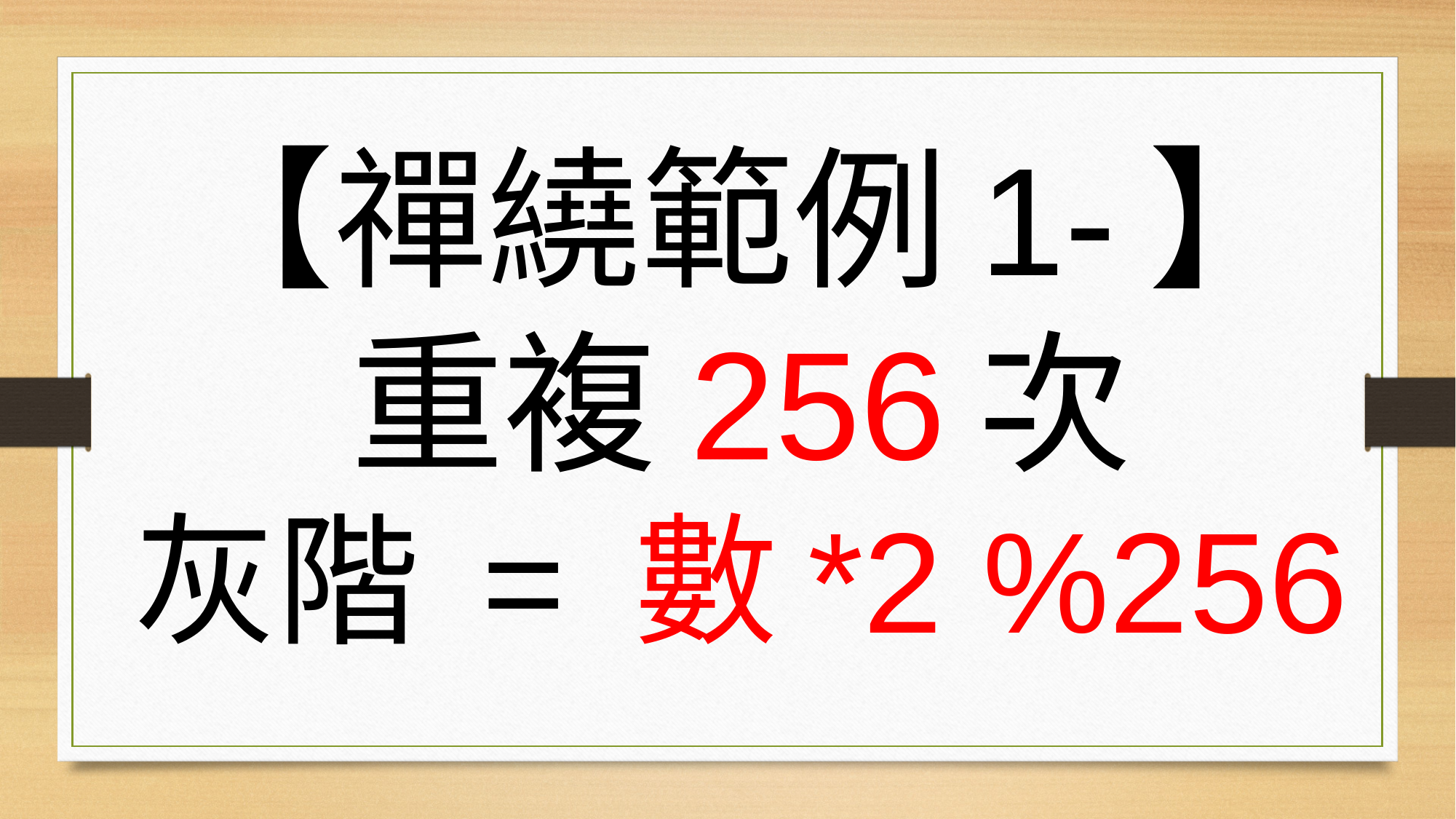

# 【禪繞範例1-】 重複256次 灰階 = 數*2 %256